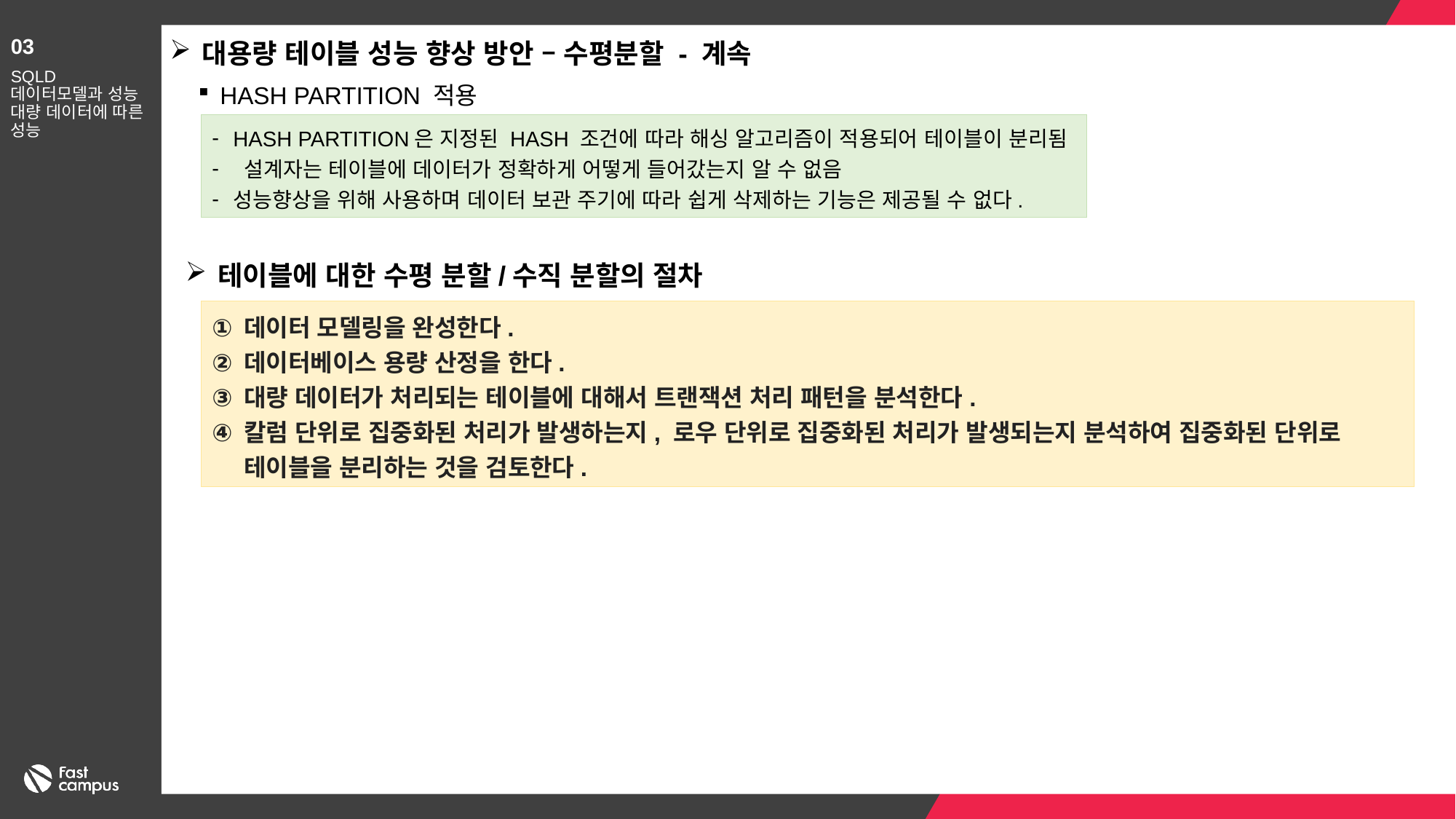

03
대용량 테이블 성능 향상 방안 – 수평분할 - 계속
SQLD
데이터모델과 성능
대량 데이터에 따른 성능

HASH PARTITION 적용
HASH PARTITION은 지정된 HASH 조건에 따라 해싱 알고리즘이 적용되어 테이블이 분리됨
 설계자는 테이블에 데이터가 정확하게 어떻게 들어갔는지 알 수 없음
성능향상을 위해 사용하며 데이터 보관 주기에 따라 쉽게 삭제하는 기능은 제공될 수 없다.
테이블에 대한 수평 분할/수직 분할의 절차
데이터 모델링을 완성한다.
데이터베이스 용량 산정을 한다.
대량 데이터가 처리되는 테이블에 대해서 트랜잭션 처리 패턴을 분석한다.
칼럼 단위로 집중화된 처리가 발생하는지, 로우 단위로 집중화된 처리가 발생되는지 분석하여 집중화된 단위로 테이블을 분리하는 것을 검토한다.